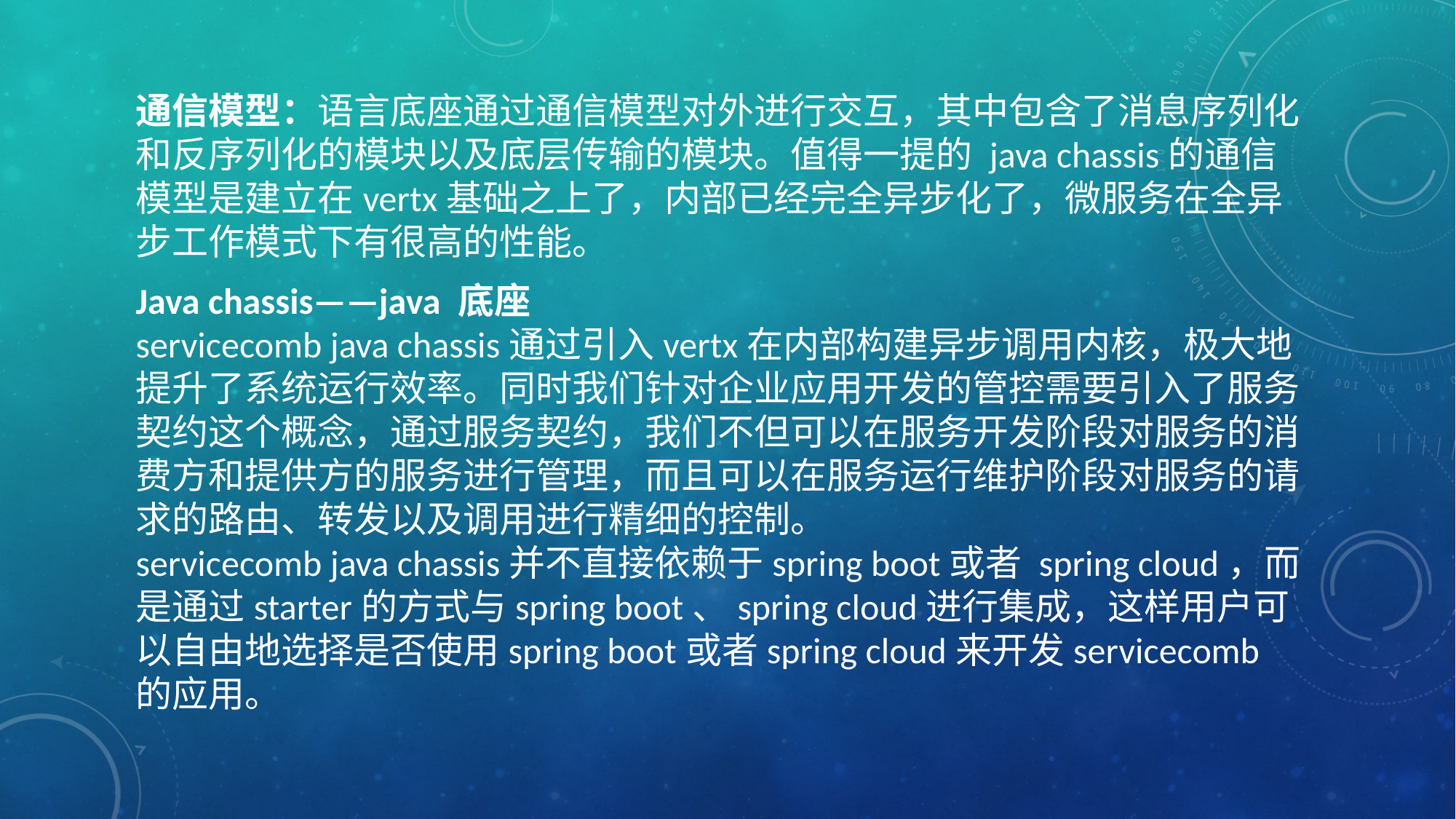

通信模型：语言底座通过通信模型对外进行交互，其中包含了消息序列化和反序列化的模块以及底层传输的模块。值得一提的 java chassis的通信模型是建立在vertx基础之上了，内部已经完全异步化了，微服务在全异步工作模式下有很高的性能。
Java chassis——java 底座
servicecomb java chassis通过引入vertx在内部构建异步调用内核，极大地提升了系统运行效率。同时我们针对企业应用开发的管控需要引入了服务契约这个概念，通过服务契约，我们不但可以在服务开发阶段对服务的消费方和提供方的服务进行管理，而且可以在服务运行维护阶段对服务的请求的路由、转发以及调用进行精细的控制。
servicecomb java chassis并不直接依赖于spring boot或者 spring cloud，而是通过starter的方式与spring boot、spring cloud进行集成，这样用户可以自由地选择是否使用spring boot或者spring cloud来开发servicecomb的应用。